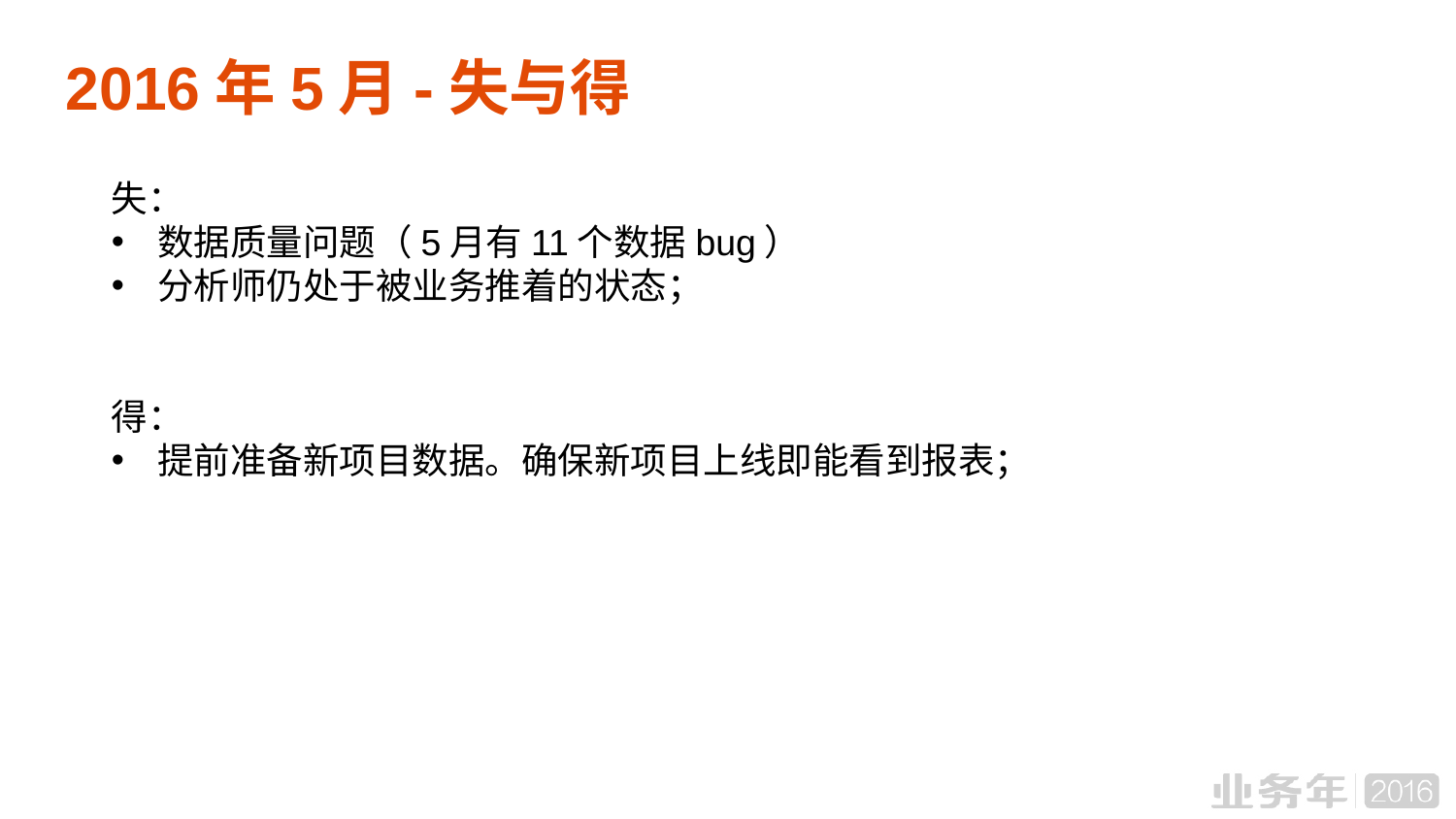

# 2016年5月-失与得
失：
数据质量问题（5月有11个数据bug）
分析师仍处于被业务推着的状态；

得：
提前准备新项目数据。确保新项目上线即能看到报表；